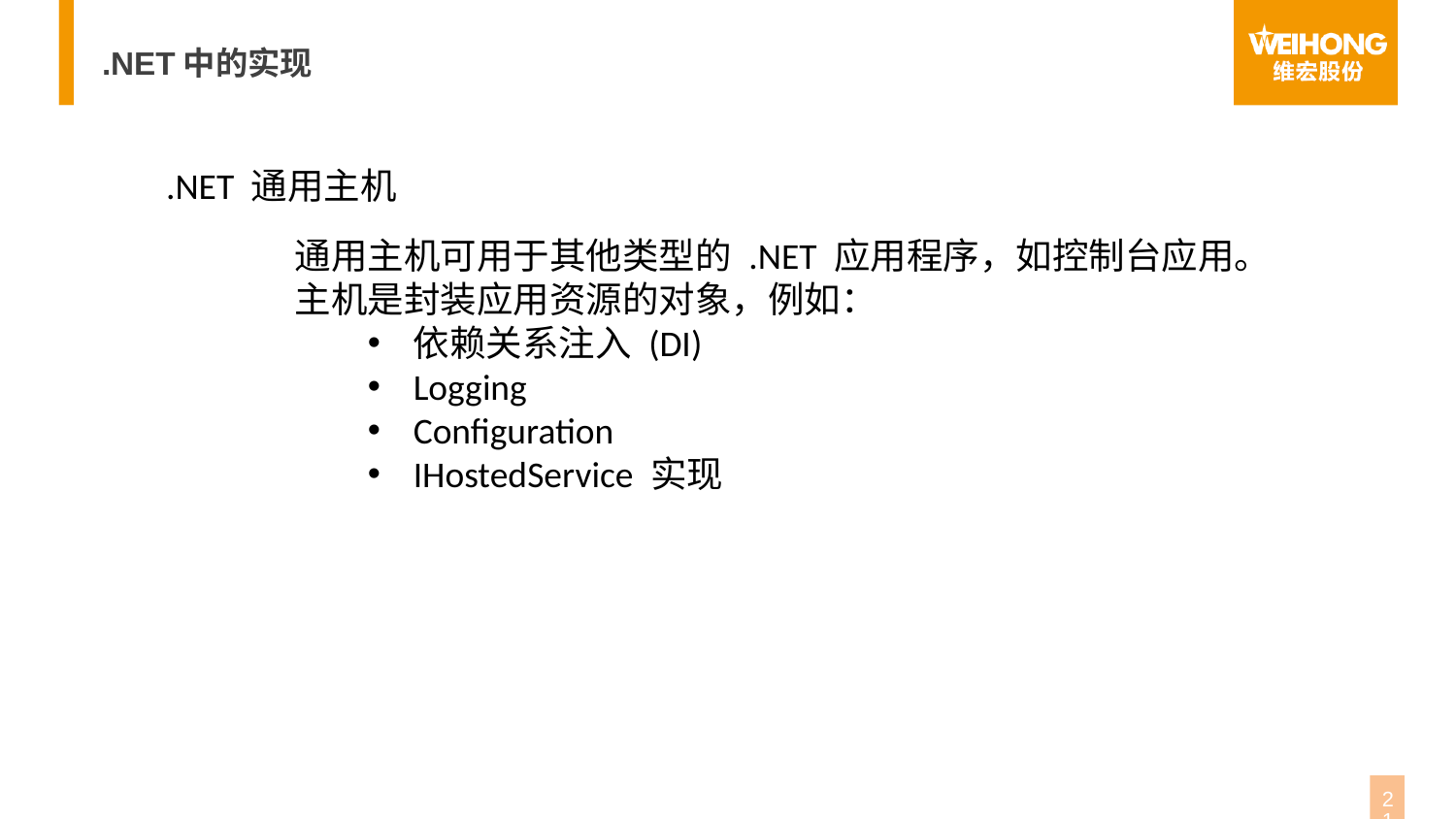

.NET中的实现

.NET 通用主机
通用主机可用于其他类型的 .NET 应用程序，如控制台应用。
主机是封装应用资源的对象，例如：
依赖关系注入 (DI)
Logging
Configuration
IHostedService 实现